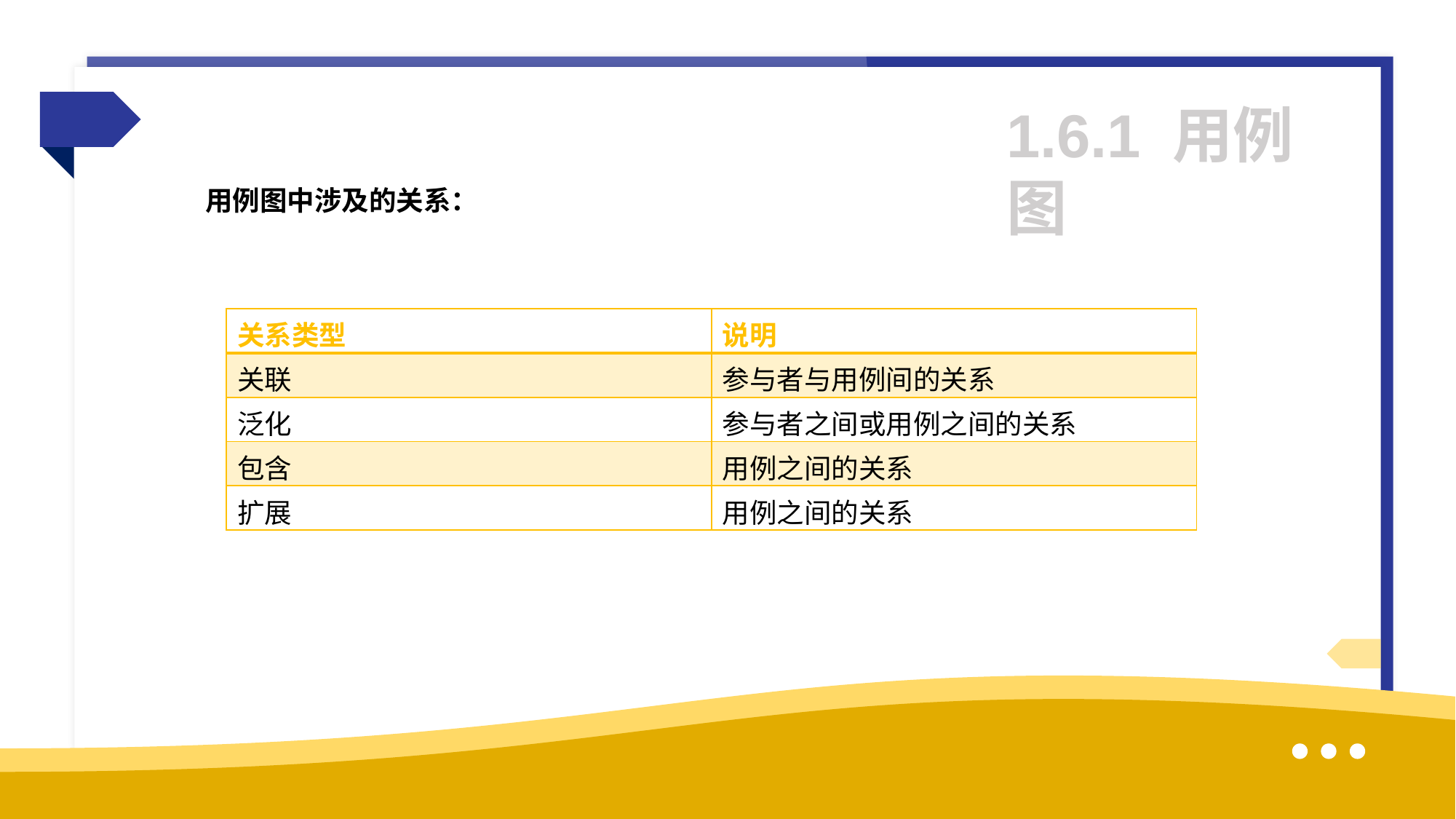

1.6.1 用例图
用例图中涉及的关系：
| 关系类型 | 说明 |
| --- | --- |
| 关联 | 参与者与用例间的关系 |
| 泛化 | 参与者之间或用例之间的关系 |
| 包含 | 用例之间的关系 |
| 扩展 | 用例之间的关系 |